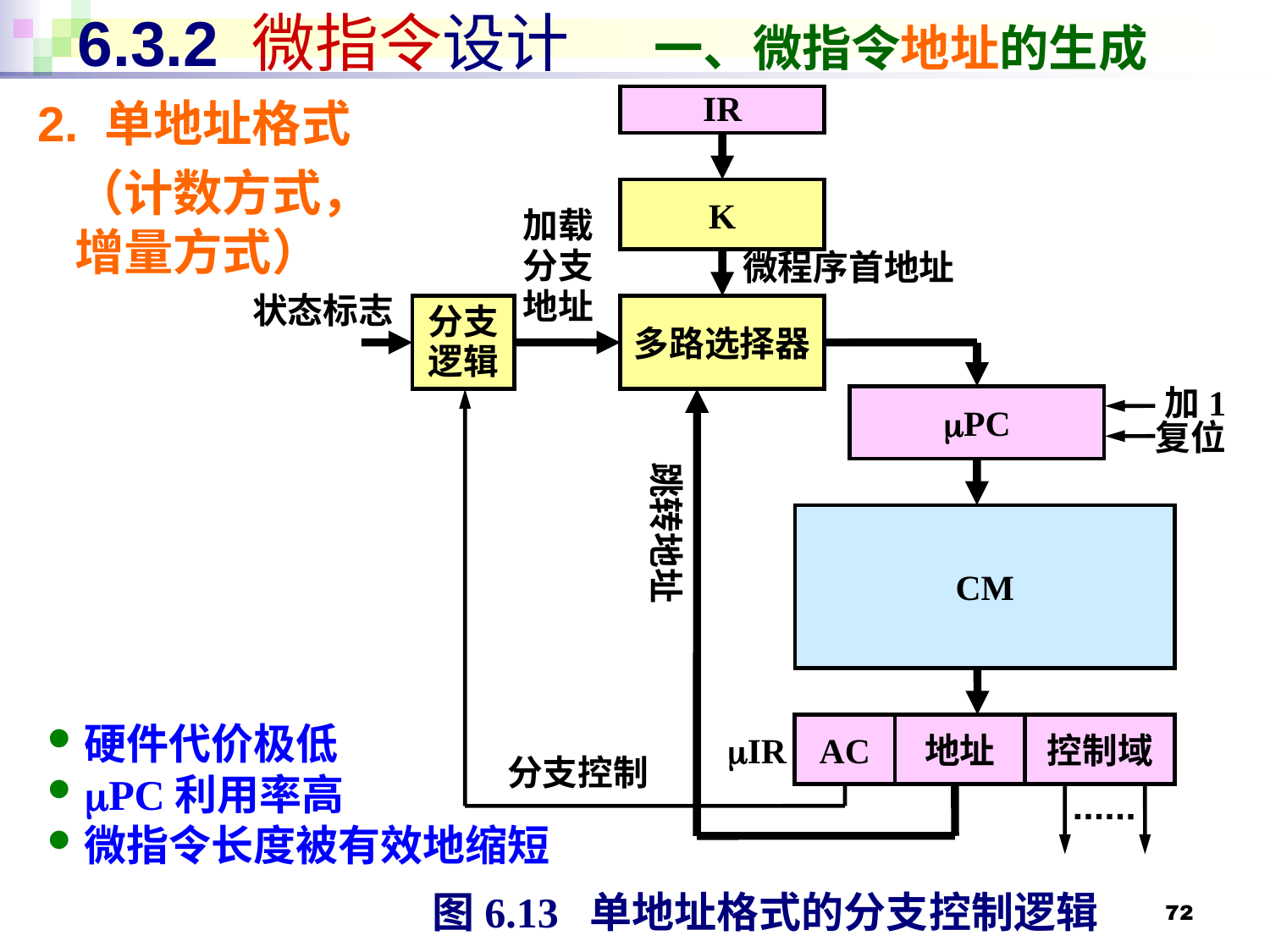

# 6.3.2 微指令设计      一、微指令地址的生成
2. 单地址格式
	（计数方式，
增量方式）
IR

K
加载
分支
地址
微程序首地址

状态标志

分支逻辑
多路选择器

加1
μPC

复位

跳转地址

CM

硬件代价极低
μPC利用率高
微指令长度被有效地缩短
μIR
AC
地址
控制域
分支控制

72
图6.13  单地址格式的分支控制逻辑